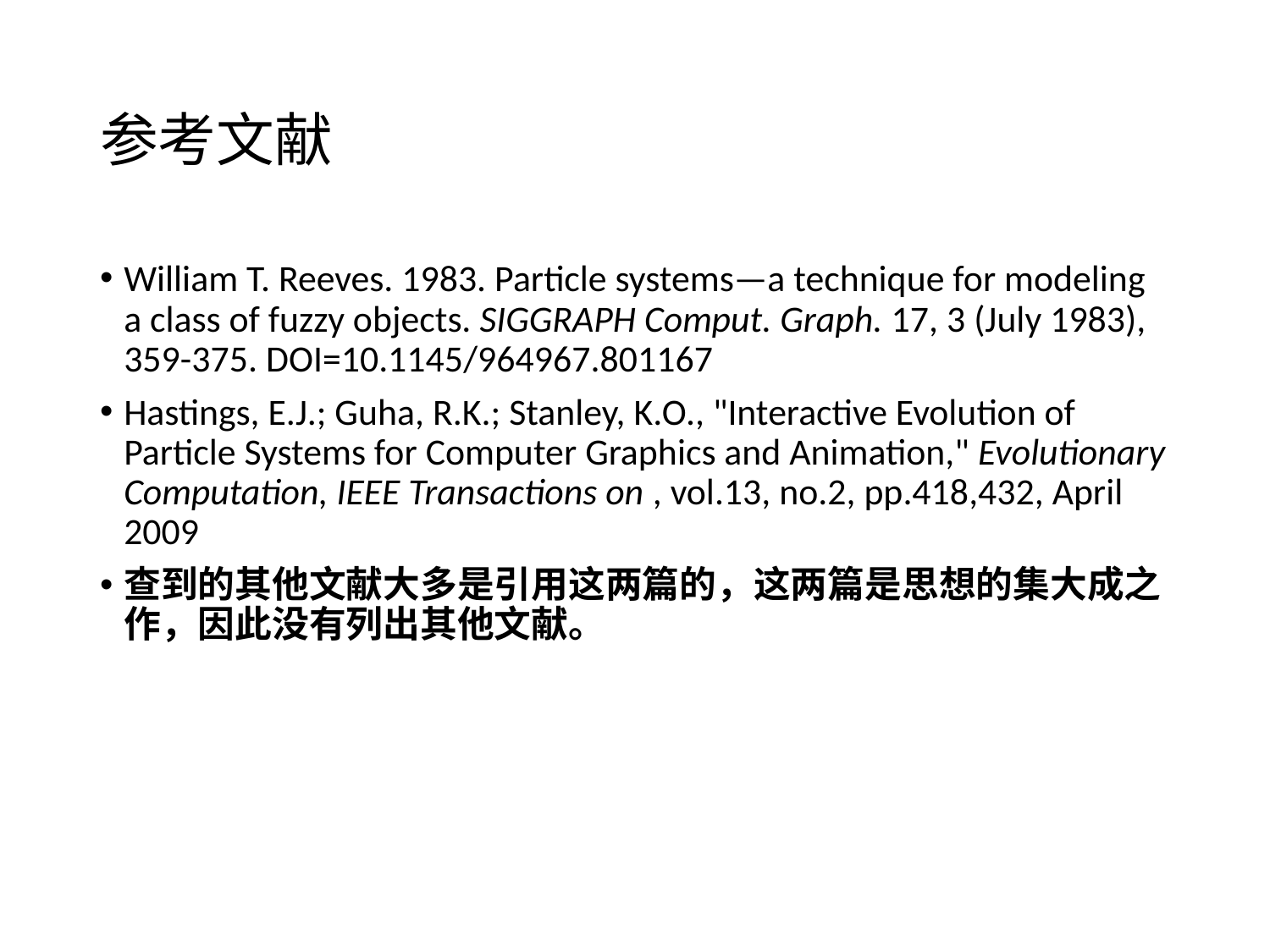

# 参考文献
William T. Reeves. 1983. Particle systems—a technique for modeling a class of fuzzy objects. SIGGRAPH Comput. Graph. 17, 3 (July 1983), 359-375. DOI=10.1145/964967.801167
Hastings, E.J.; Guha, R.K.; Stanley, K.O., "Interactive Evolution of Particle Systems for Computer Graphics and Animation," Evolutionary Computation, IEEE Transactions on , vol.13, no.2, pp.418,432, April 2009
查到的其他文献大多是引用这两篇的，这两篇是思想的集大成之作，因此没有列出其他文献。